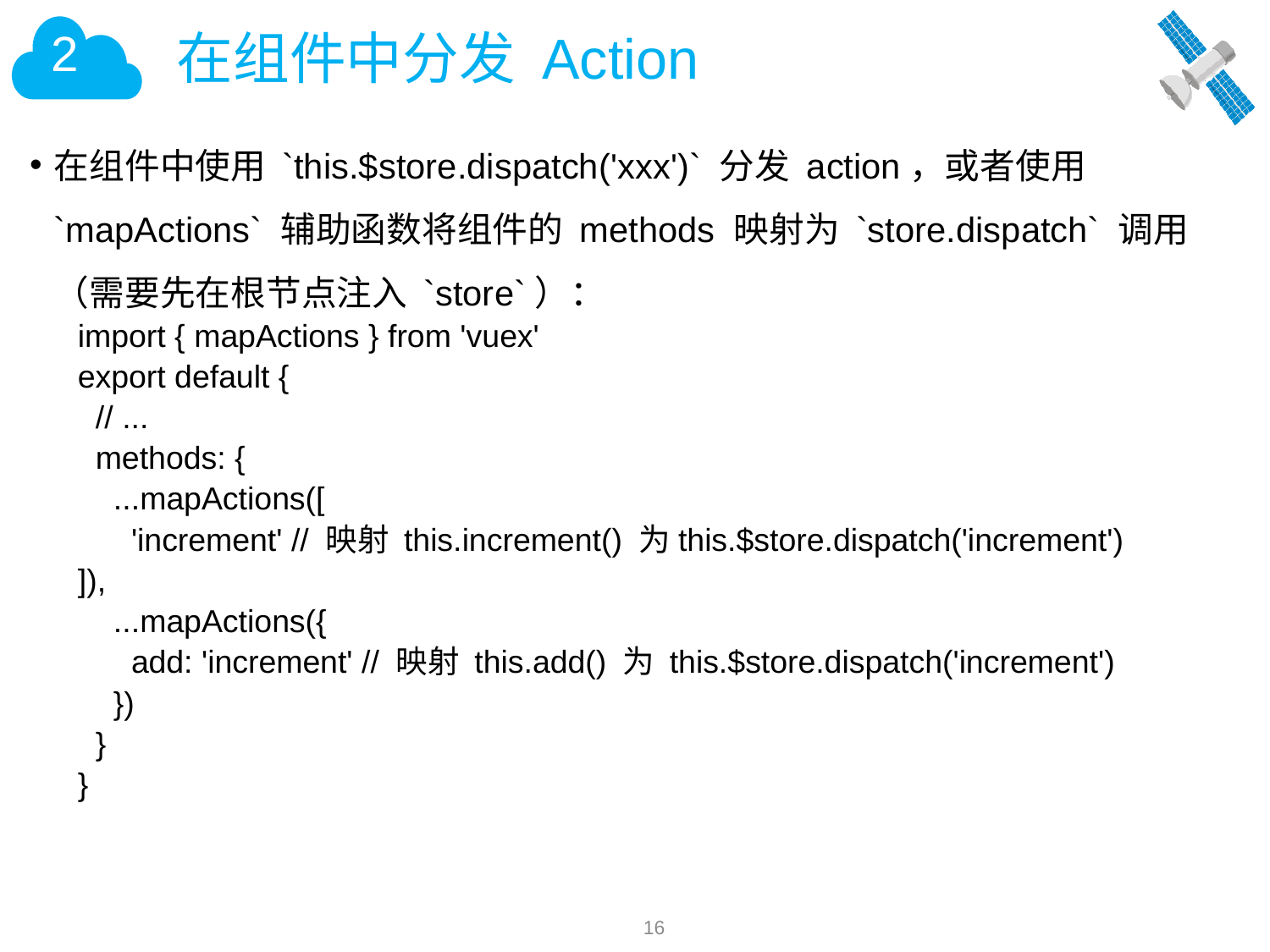

# 在组件中分发 Action
在组件中使用 `this.$store.dispatch('xxx')` 分发 action，或者使用 `mapActions` 辅助函数将组件的 methods 映射为 `store.dispatch` 调用（需要先在根节点注入 `store`）：
import { mapActions } from 'vuex'
export default {
  // ...
  methods: {
    ...mapActions([
      'increment' // 映射 this.increment() 为this.$store.dispatch('increment')
]),
    ...mapActions({
      add: 'increment' // 映射 this.add() 为 this.$store.dispatch('increment')
    })
  }
}
16